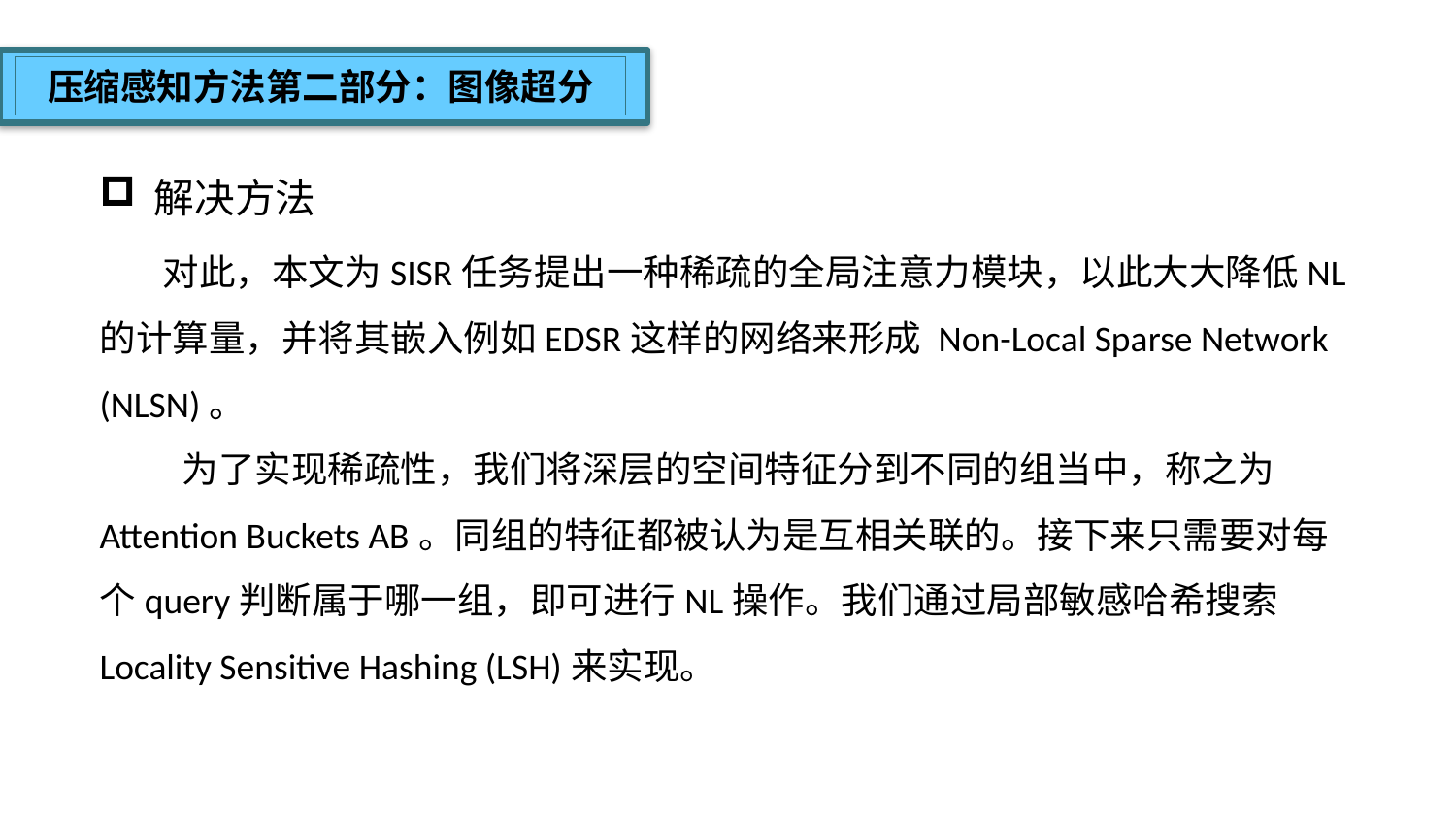

压缩感知方法第二部分：图像超分
解决方法
      对此，本文为SISR任务提出一种稀疏的全局注意力模块，以此大大降低NL的计算量，并将其嵌入例如EDSR这样的网络来形成 Non-Local Sparse Network (NLSN)。
         为了实现稀疏性，我们将深层的空间特征分到不同的组当中，称之为Attention Buckets AB。同组的特征都被认为是互相关联的。接下来只需要对每个query判断属于哪一组，即可进行NL操作。我们通过局部敏感哈希搜索Locality Sensitive Hashing (LSH)来实现。